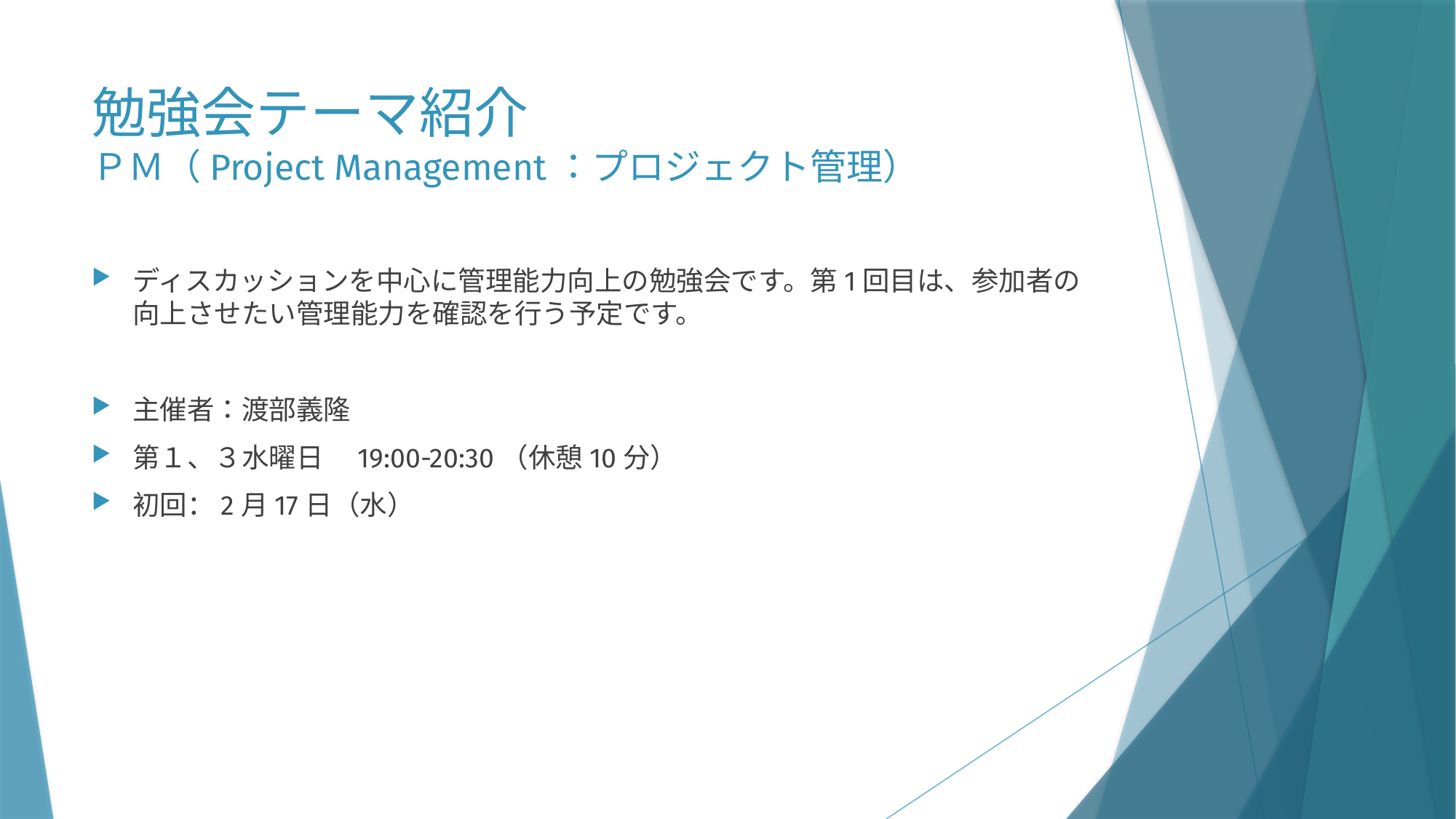

# 勉強会テーマ紹介 ＰＭ（Project Management：プロジェクト管理）
ディスカッションを中心に管理能力向上の勉強会です。第1回目は、参加者の向上させたい管理能力を確認を行う予定です。

主催者：渡部義隆
第１、３水曜日　19:00-20:30（休憩10分）
初回：2月17日（水）